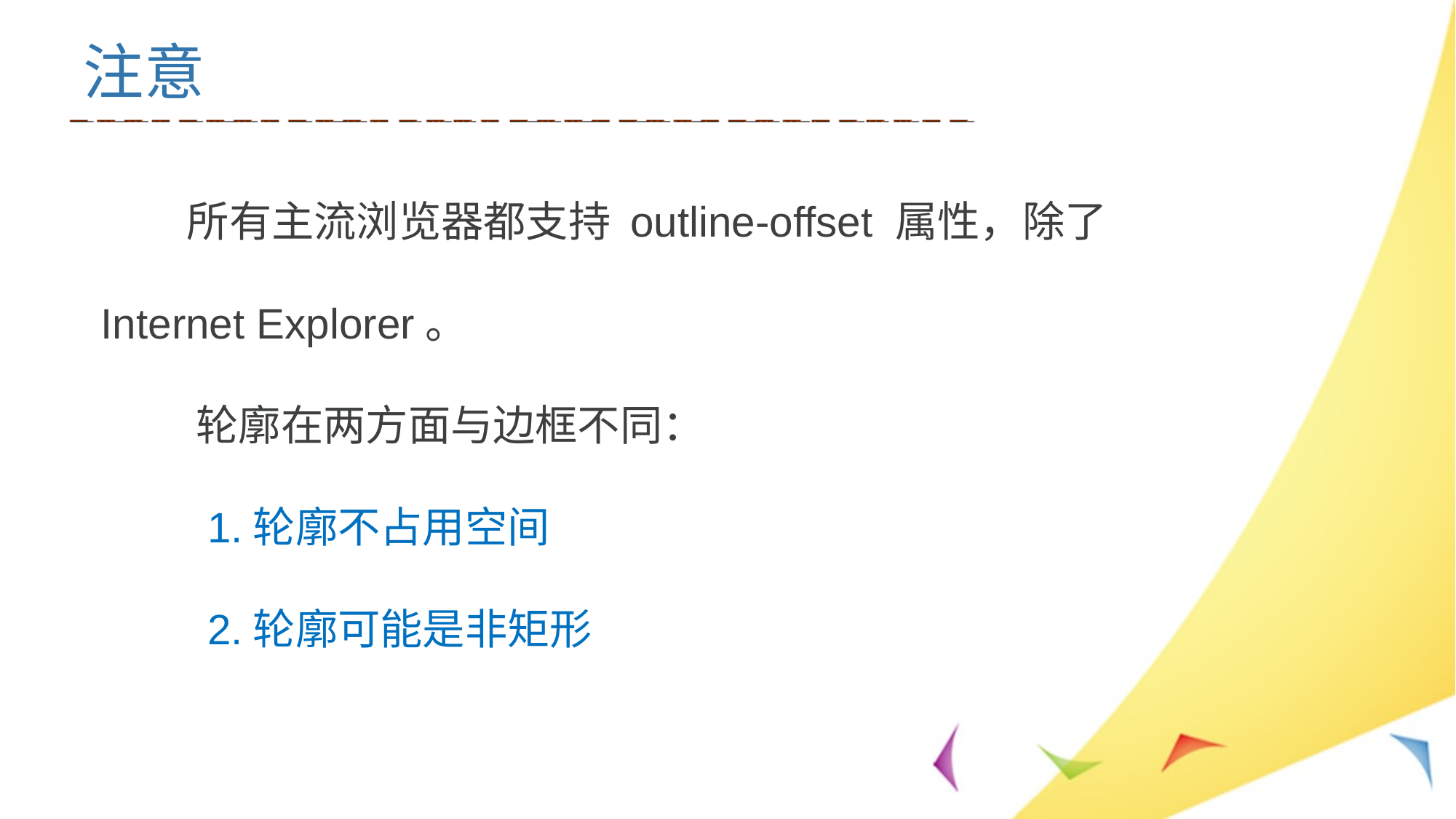

# 注意
        所有主流浏览器都支持 outline-offset 属性，除了 Internet Explorer。
         轮廓在两方面与边框不同：
         1.轮廓不占用空间
         2.轮廓可能是非矩形